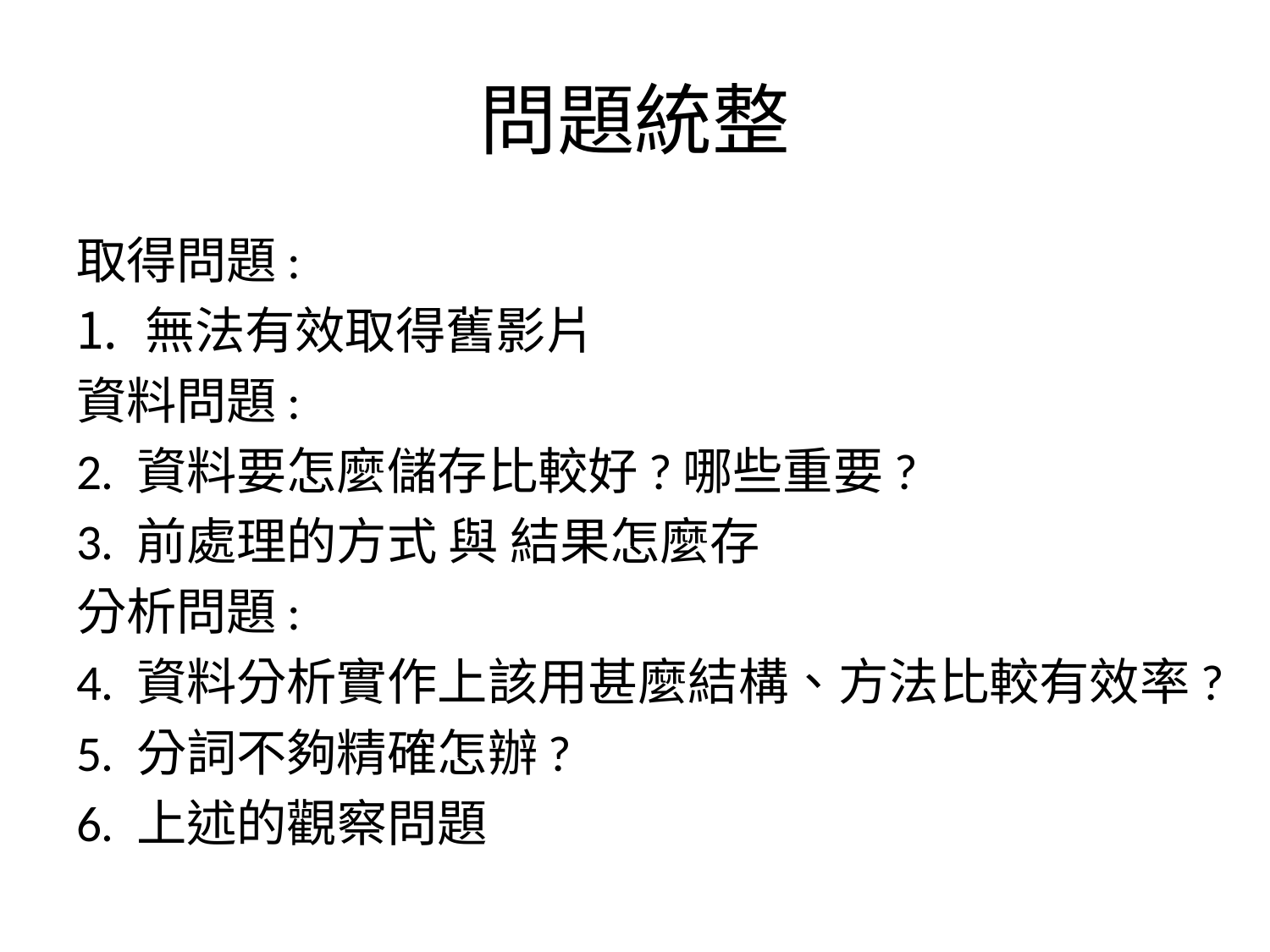

# 問題統整
取得問題:
無法有效取得舊影片
資料問題:
2. 資料要怎麼儲存比較好?哪些重要?
3. 前處理的方式 與 結果怎麼存
分析問題:
4. 資料分析實作上該用甚麼結構、方法比較有效率?
5. 分詞不夠精確怎辦?
6. 上述的觀察問題